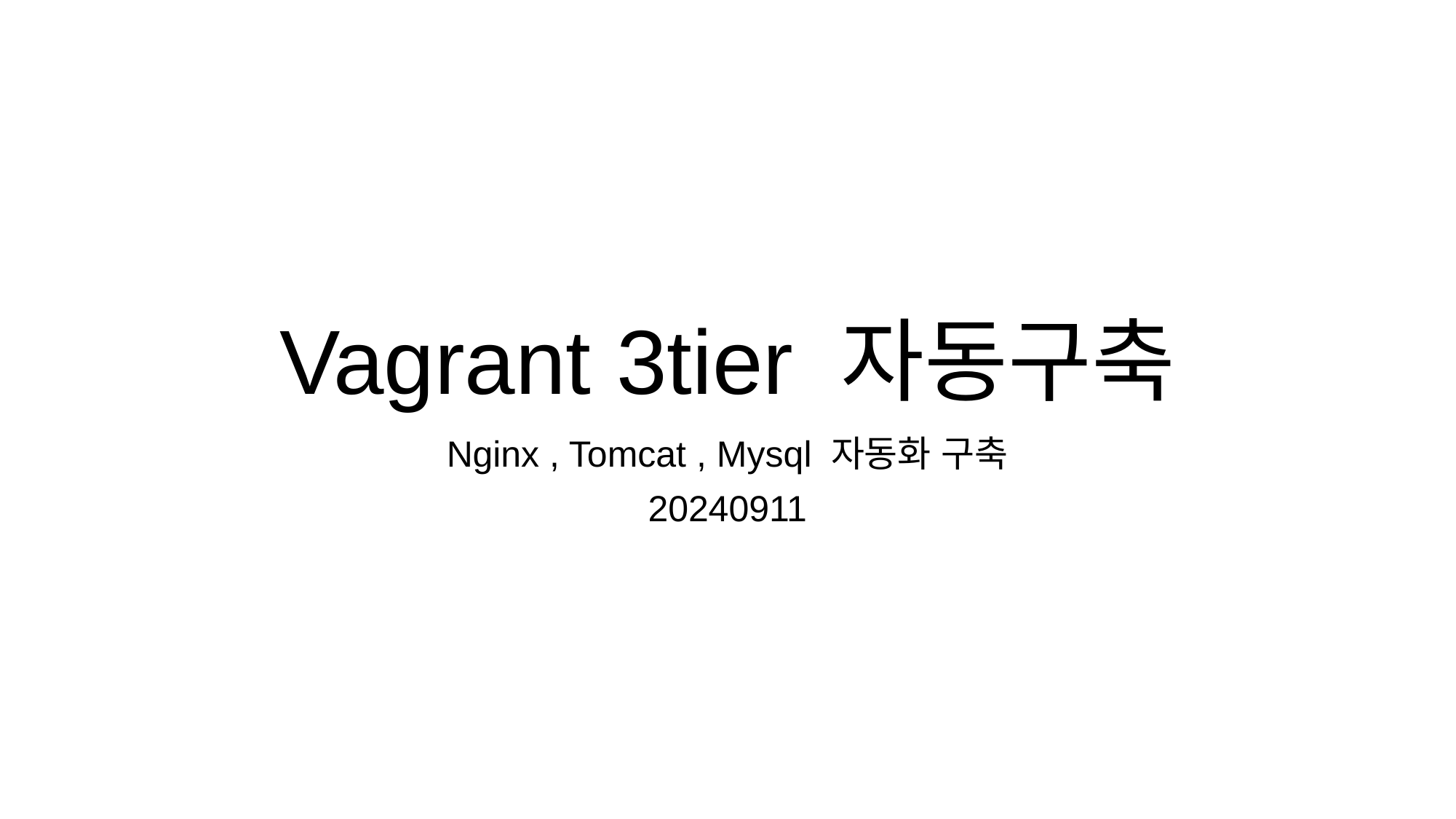

# Vagrant 3tier 자동구축
Nginx , Tomcat , Mysql 자동화 구축
20240911